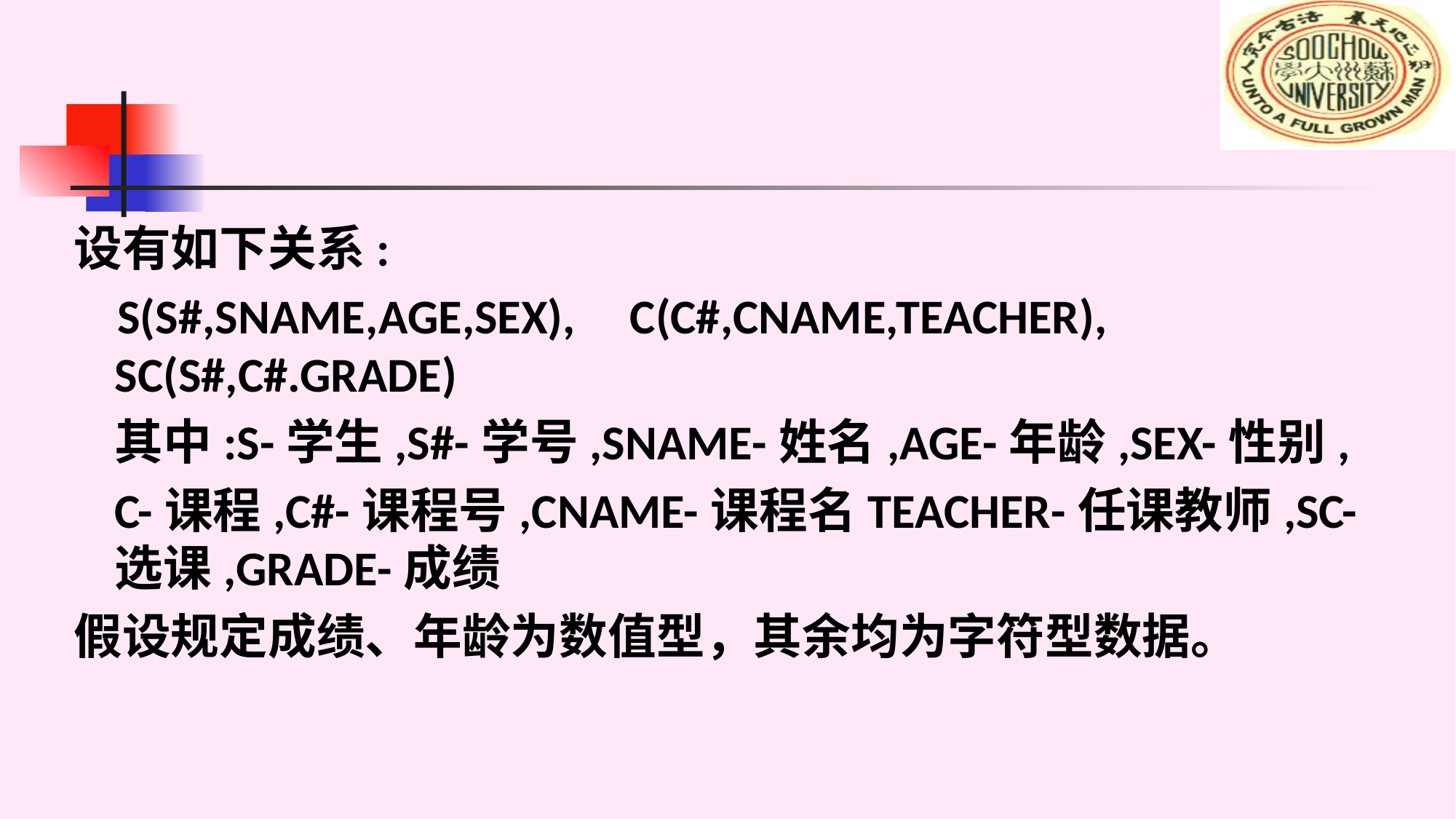

#
设有如下关系:
    S(S#,SNAME,AGE,SEX),     C(C#,CNAME,TEACHER),   SC(S#,C#.GRADE)
	其中:S-学生,S#-学号,SNAME-姓名,AGE-年龄,SEX-性别,
	C-课程,C#-课程号,CNAME-课程名TEACHER-任课教师,SC-选课,GRADE-成绩
假设规定成绩、年龄为数值型，其余均为字符型数据。